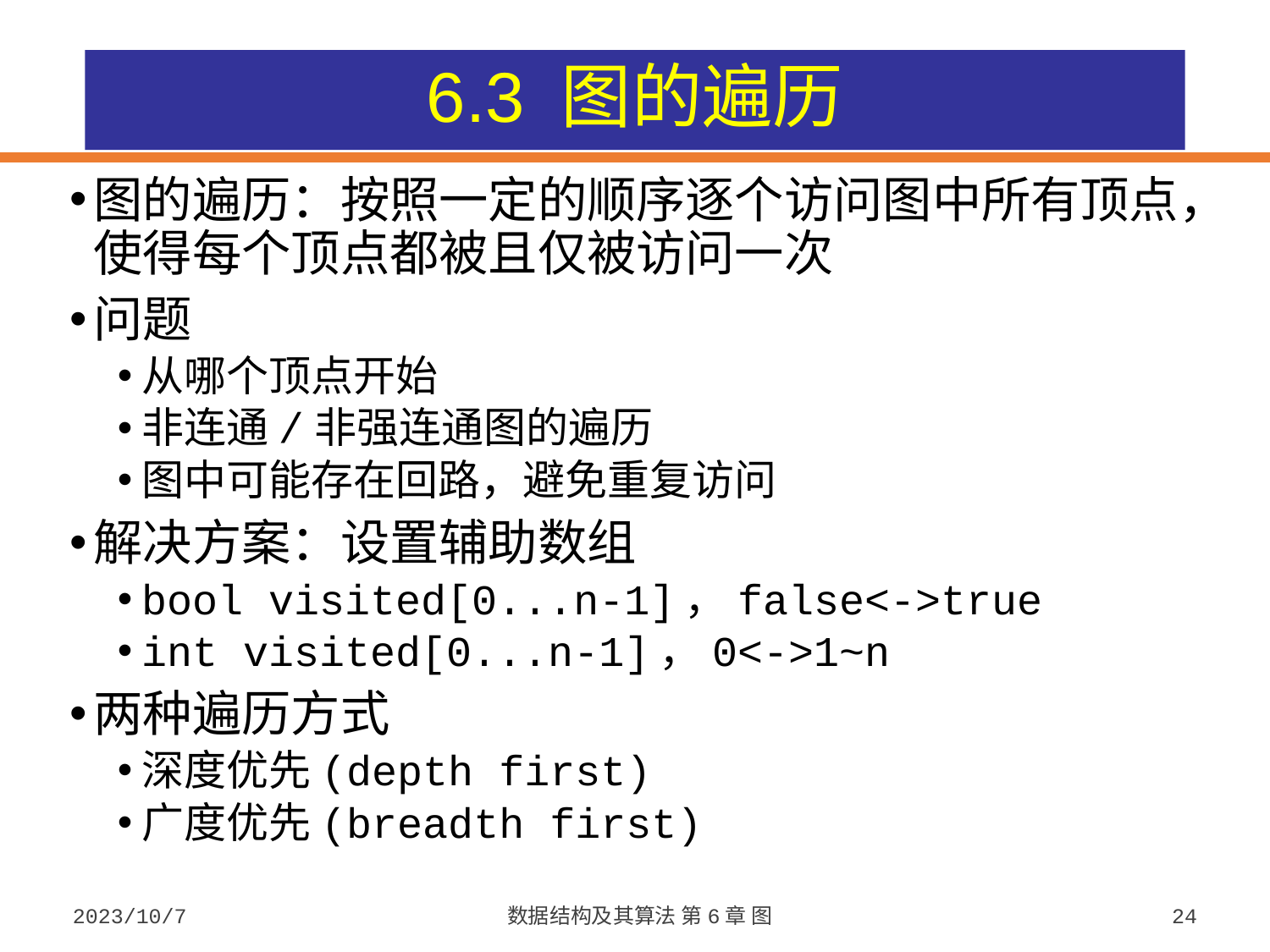

# 6.3 图的遍历
图的遍历：按照一定的顺序逐个访问图中所有顶点，使得每个顶点都被且仅被访问一次
问题
从哪个顶点开始
非连通/非强连通图的遍历
图中可能存在回路，避免重复访问
解决方案：设置辅助数组
bool visited[0...n-1]，false<->true
int visited[0...n-1]，0<->1~n
两种遍历方式
深度优先(depth first)
广度优先(breadth first)
2023/10/7
数据结构及其算法 第6章 图
24